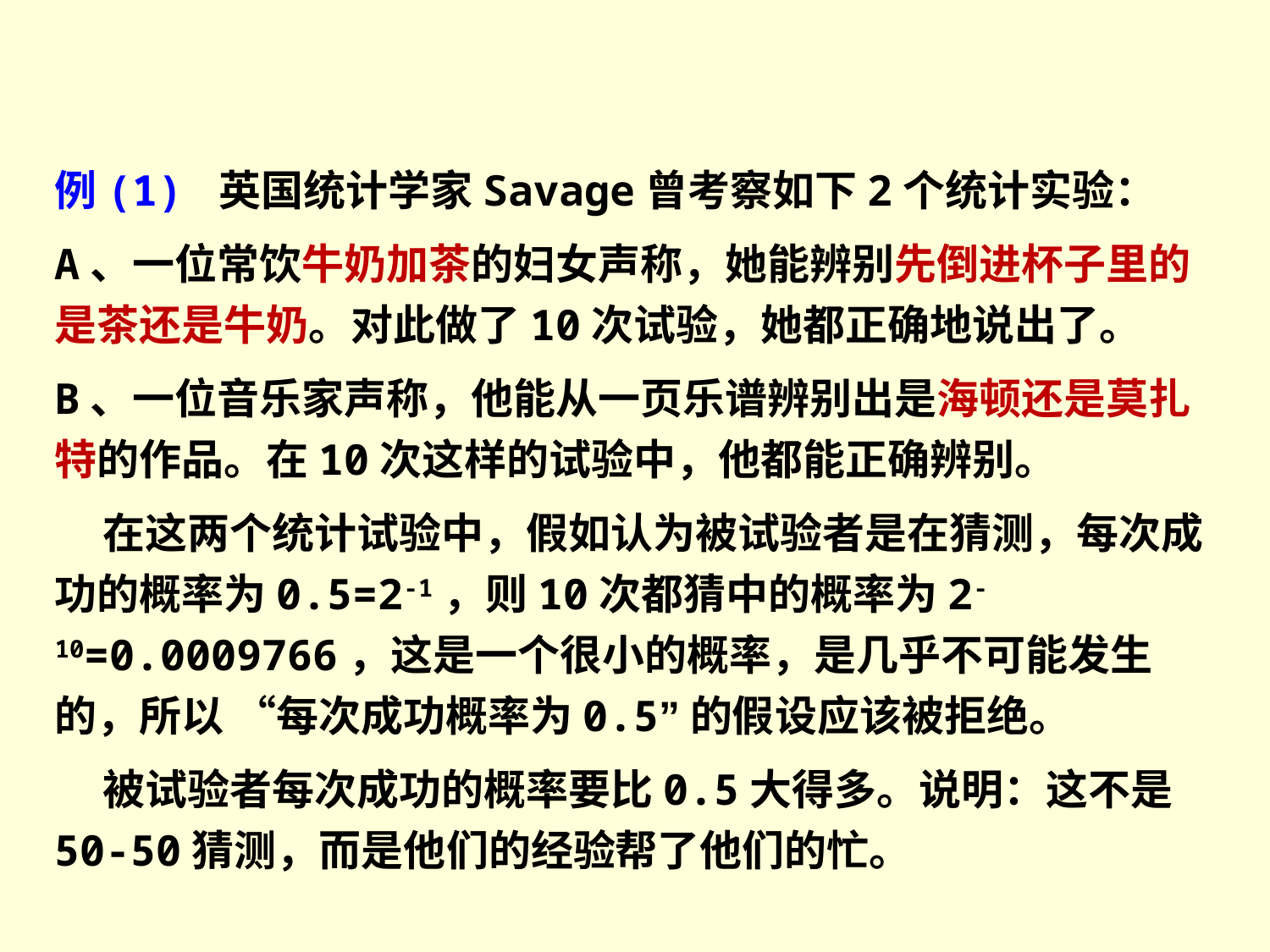

例(1) 英国统计学家Savage曾考察如下2个统计实验：
A、一位常饮牛奶加茶的妇女声称，她能辨别先倒进杯子里的是茶还是牛奶。对此做了10次试验，她都正确地说出了。
B、一位音乐家声称，他能从一页乐谱辨别出是海顿还是莫扎特的作品。在10次这样的试验中，他都能正确辨别。
    在这两个统计试验中，假如认为被试验者是在猜测，每次成功的概率为0.5=2-1，则10次都猜中的概率为2-10=0.0009766，这是一个很小的概率，是几乎不可能发生的，所以 “每次成功概率为0.5”的假设应该被拒绝。
    被试验者每次成功的概率要比0.5大得多。说明：这不是50-50猜测，而是他们的经验帮了他们的忙。